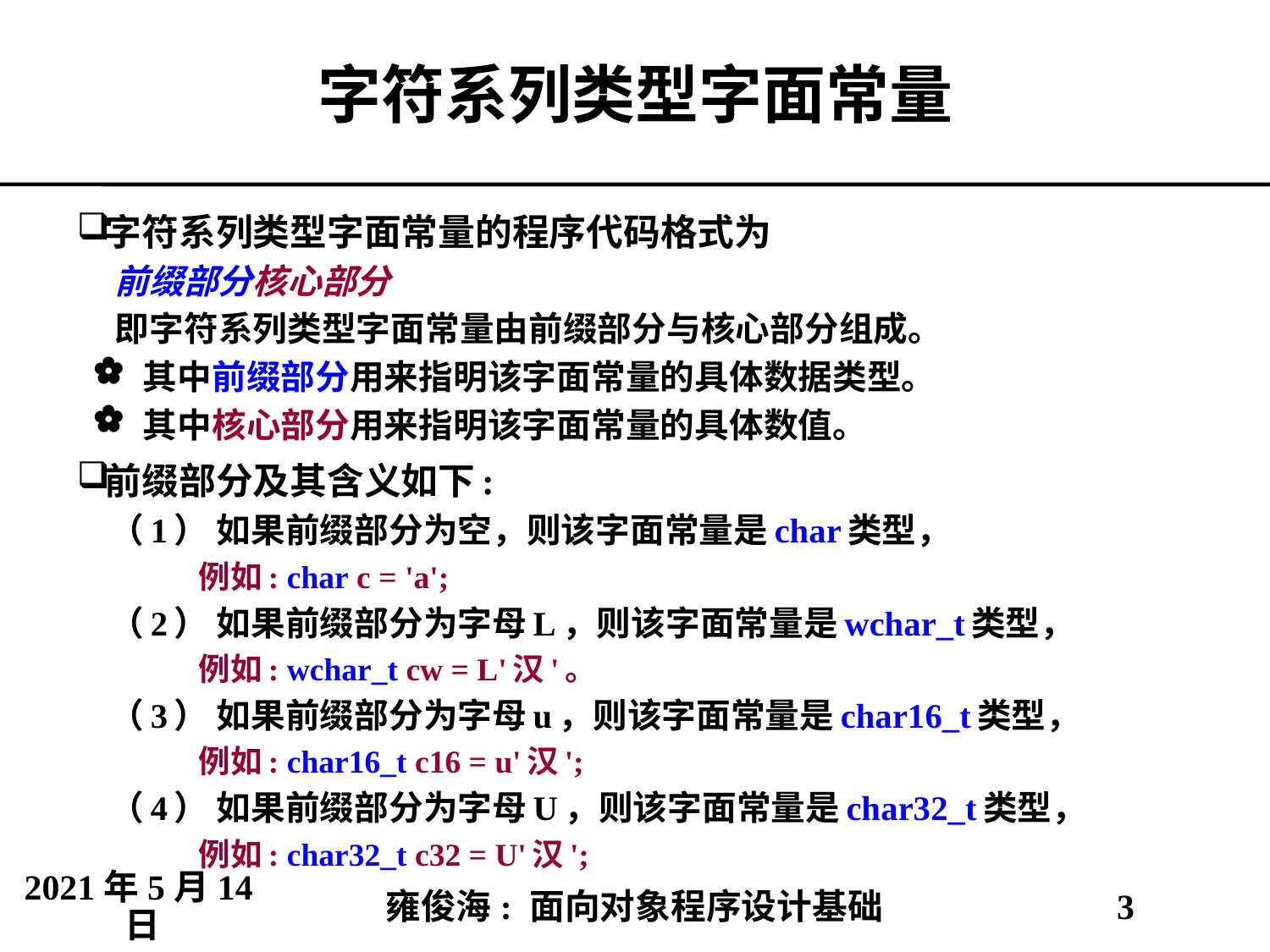

# 字符系列类型字面常量

字符系列类型字面常量的程序代码格式为
前缀部分核心部分
即字符系列类型字面常量由前缀部分与核心部分组成。
其中前缀部分用来指明该字面常量的具体数据类型。
其中核心部分用来指明该字面常量的具体数值。
前缀部分及其含义如下:
（1） 如果前缀部分为空，则该字面常量是char类型，
 例如: char c = 'a';
（2） 如果前缀部分为字母L，则该字面常量是wchar_t类型，
 例如: wchar_t cw = L'汉'。
（3） 如果前缀部分为字母u，则该字面常量是char16_t类型，
 例如: char16_t c16 = u'汉';
（4） 如果前缀部分为字母U，则该字面常量是char32_t类型，
 例如: char32_t c32 = U'汉';
2021年5月14日
雍俊海: 面向对象程序设计基础
3